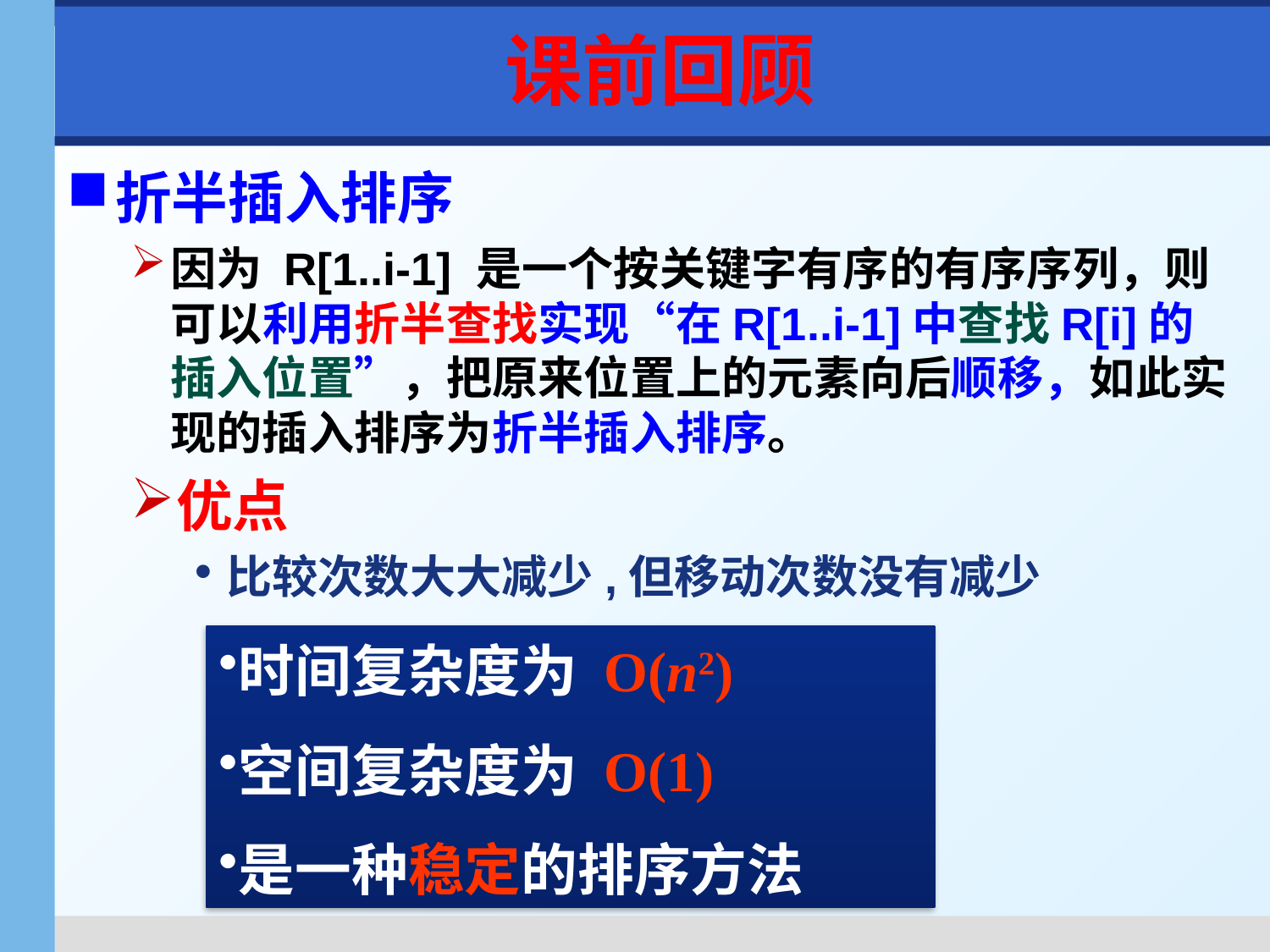

课前回顾
折半插入排序
因为 R[1..i-1] 是一个按关键字有序的有序序列，则可以利用折半查找实现“在R[1..i-1]中查找R[i]的插入位置”，把原来位置上的元素向后顺移，如此实现的插入排序为折半插入排序。
优点
比较次数大大减少,但移动次数没有减少

时间复杂度为 O(n2)
空间复杂度为 O(1)
是一种稳定的排序方法